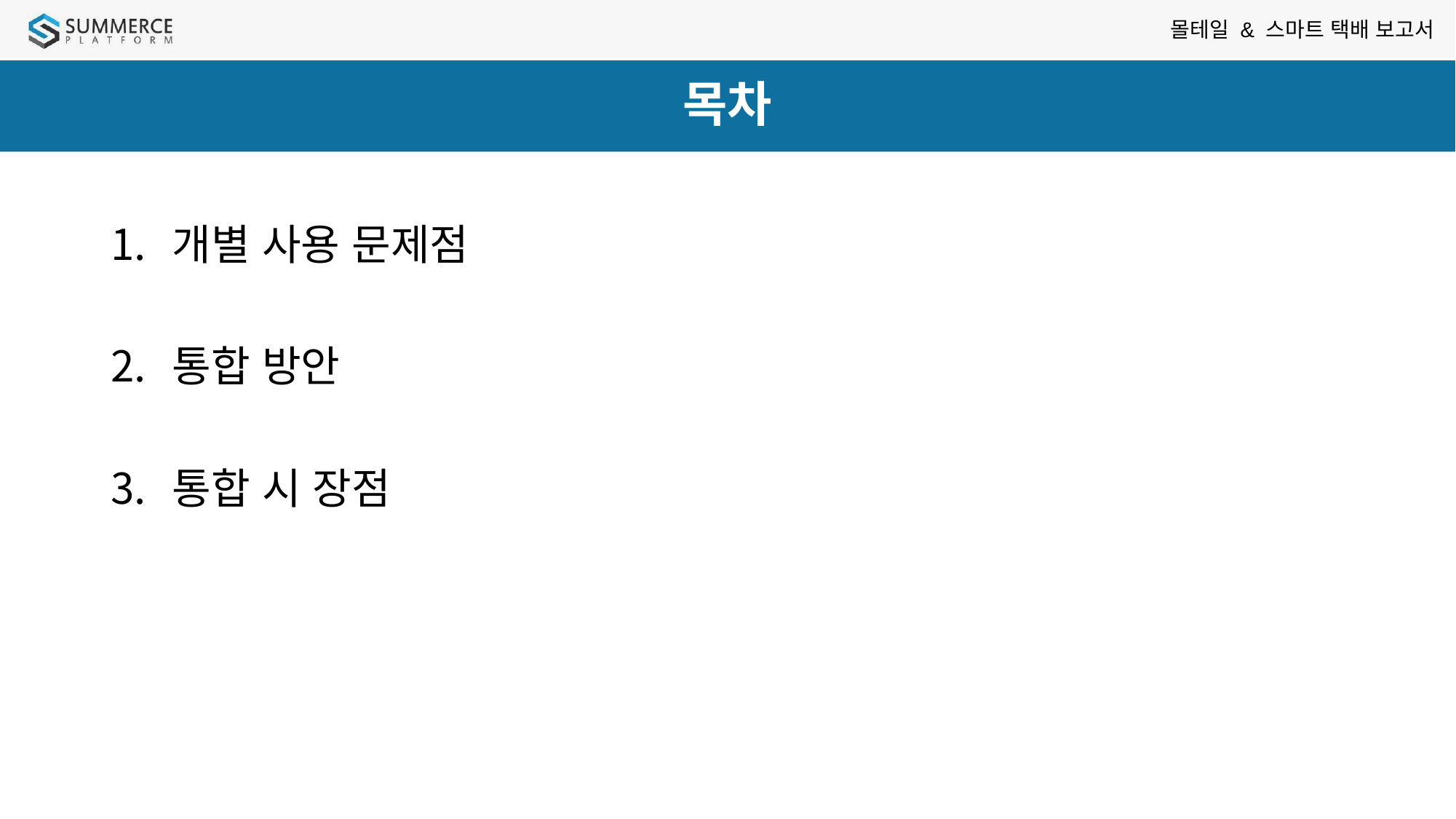

# 목차
개별 사용 문제점

통합 방안

통합 시 장점